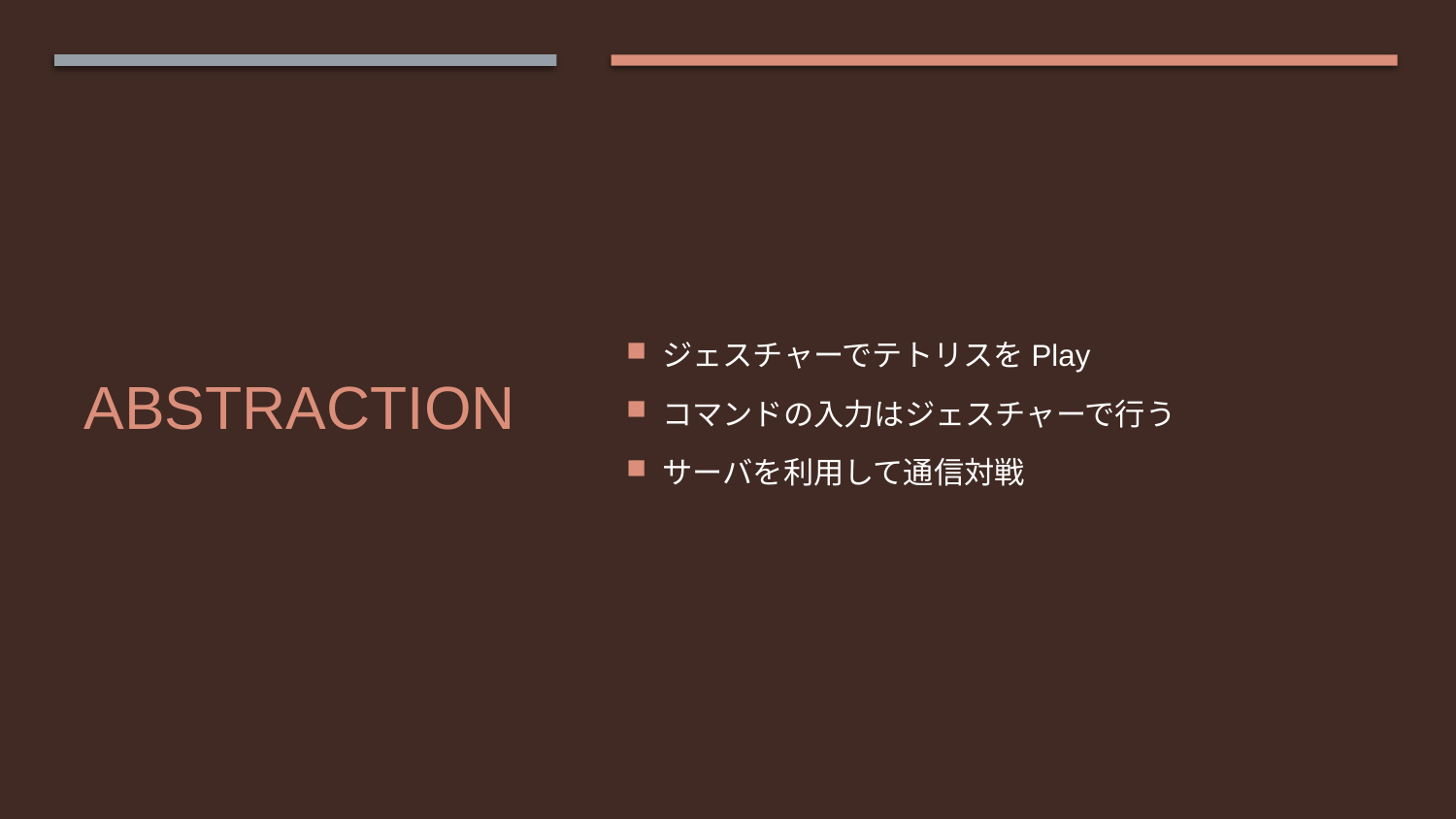

ジェスチャーでテトリスをPlay
コマンドの入力はジェスチャーで行う
サーバを利用して通信対戦
# Abstraction